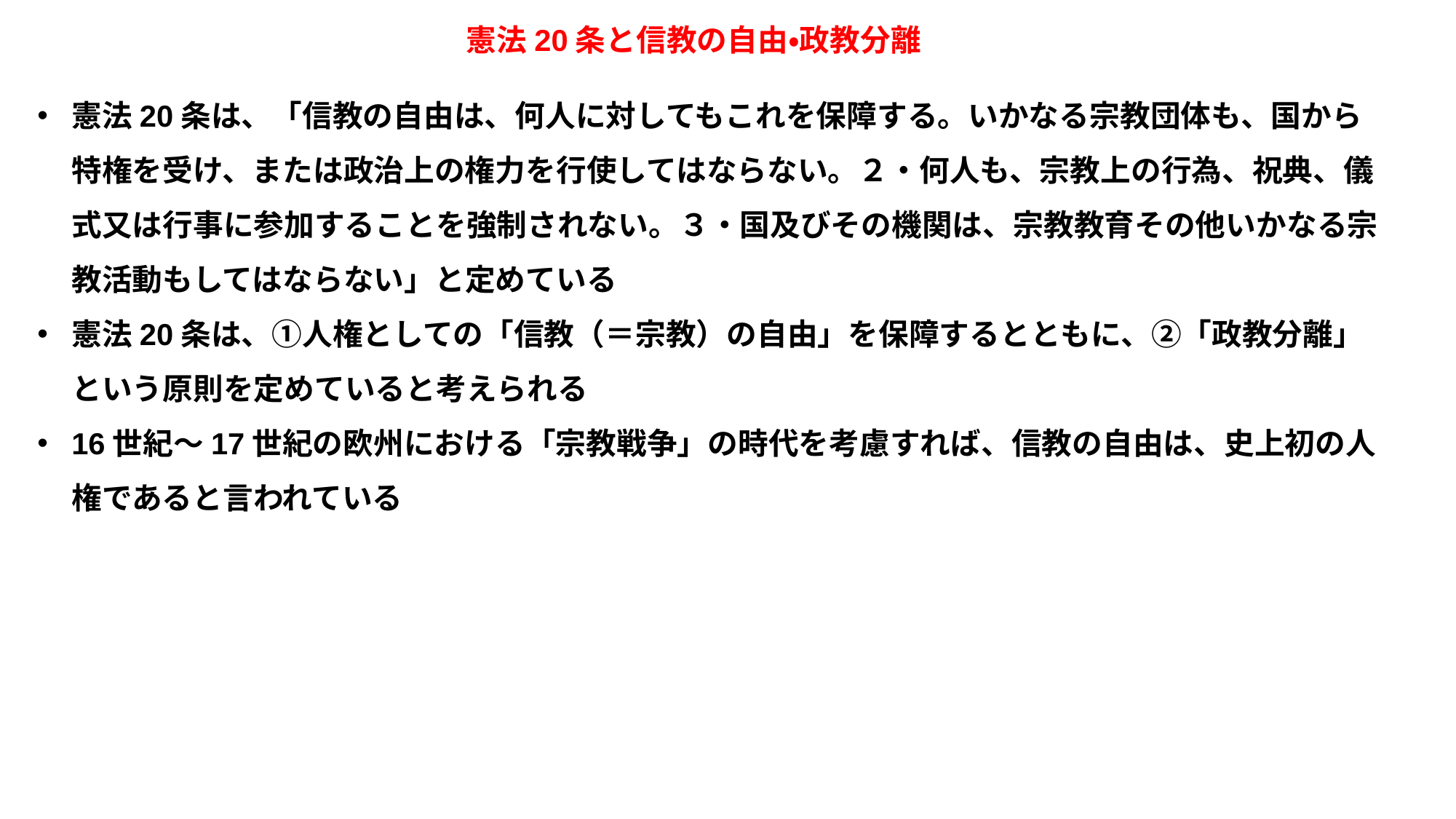

憲法20条と信教の自由・政教分離
憲法20条は、「信教の自由は、何人に対してもこれを保障する。いかなる宗教団体も、国から特権を受け、または政治上の権力を行使してはならない。２・何人も、宗教上の行為、祝典、儀式又は行事に参加することを強制されない。３・国及びその機関は、宗教教育その他いかなる宗教活動もしてはならない」と定めている
憲法20条は、①人権としての「信教（＝宗教）の自由」を保障するとともに、②「政教分離」という原則を定めていると考えられる
16世紀～17世紀の欧州における「宗教戦争」の時代を考慮すれば、信教の自由は、史上初の人権であると言われている